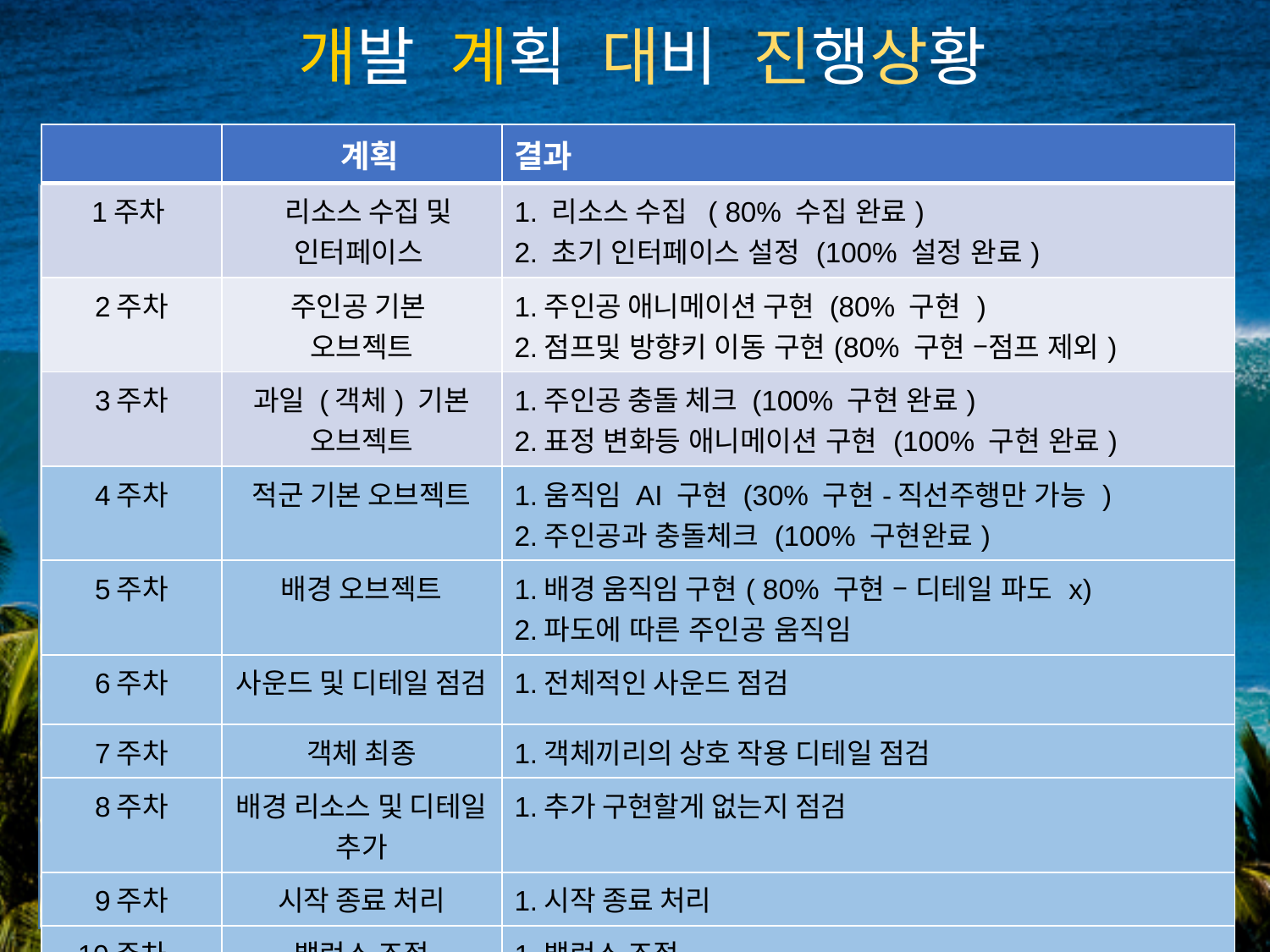

# 개발 계획 대비 진행상황
|  | 계획 | 결과 |
| --- | --- | --- |
| 1주차 | 리소스 수집 및 인터페이스 | 1. 리소스 수집 ( 80% 수집 완료) 2. 초기 인터페이스 설정 (100% 설정 완료) |
| 2주차 | 주인공 기본 오브젝트 | 1.주인공 애니메이션 구현 (80% 구현 ) 2.점프및 방향키 이동 구현(80% 구현 –점프 제외) |
| 3주차 | 과일 (객체) 기본 오브젝트 | 1.주인공 충돌 체크 (100% 구현 완료) 2.표정 변화등 애니메이션 구현 (100% 구현 완료) |
| 4주차 | 적군 기본 오브젝트 | 1.움직임 AI 구현 (30% 구현-직선주행만 가능 ) 2.주인공과 충돌체크 (100% 구현완료) |
| 5주차 | 배경 오브젝트 | 1.배경 움직임 구현( 80% 구현 – 디테일 파도 x) 2.파도에 따른 주인공 움직임 |
| 6주차 | 사운드 및 디테일 점검 | 1.전체적인 사운드 점검 |
| 7주차 | 객체 최종 | 1.객체끼리의 상호 작용 디테일 점검 |
| 8주차 | 배경 리소스 및 디테일 추가 | 1.추가 구현할게 없는지 점검 |
| 9주차 | 시작 종료 처리 | 1.시작 종료 처리 |
| 10주차 | 밸런스 조절 | 1.밸런스 조절 |
| 11주차 | 마무리 | 1.최종 점검 및 릴리즈 |